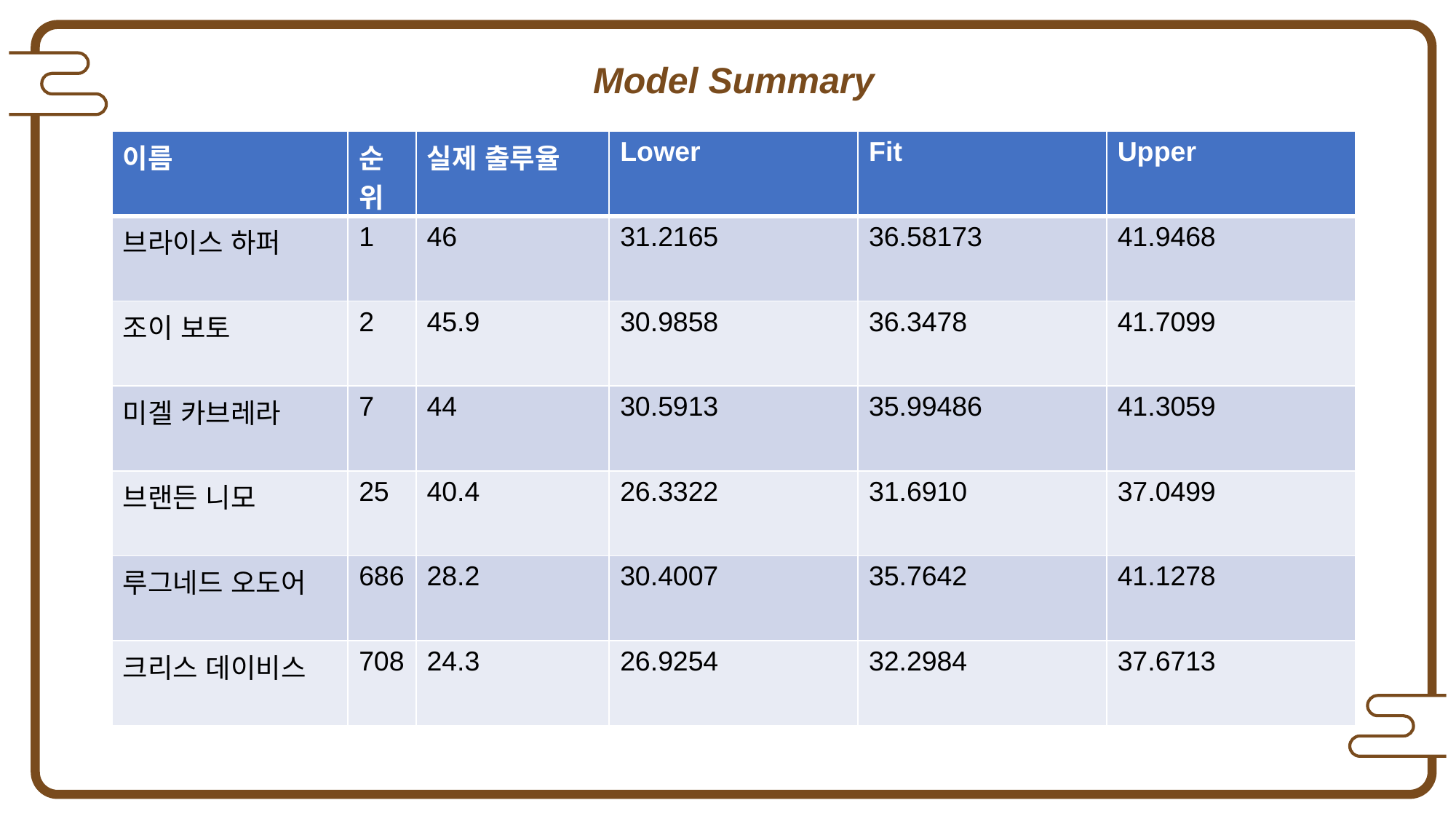

Model Summary
| 이름 | 순위 | 실제 출루율 | Lower | Fit | Upper |
| --- | --- | --- | --- | --- | --- |
| 브라이스 하퍼 | 1 | 46 | 31.2165 | 36.58173 | 41.9468 |
| 조이 보토 | 2 | 45.9 | 30.9858 | 36.3478 | 41.7099 |
| 미겔 카브레라 | 7 | 44 | 30.5913 | 35.99486 | 41.3059 |
| 브랜든 니모 | 25 | 40.4 | 26.3322 | 31.6910 | 37.0499 |
| 루그네드 오도어 | 686 | 28.2 | 30.4007 | 35.7642 | 41.1278 |
| 크리스 데이비스 | 708 | 24.3 | 26.9254 | 32.2984 | 37.6713 |